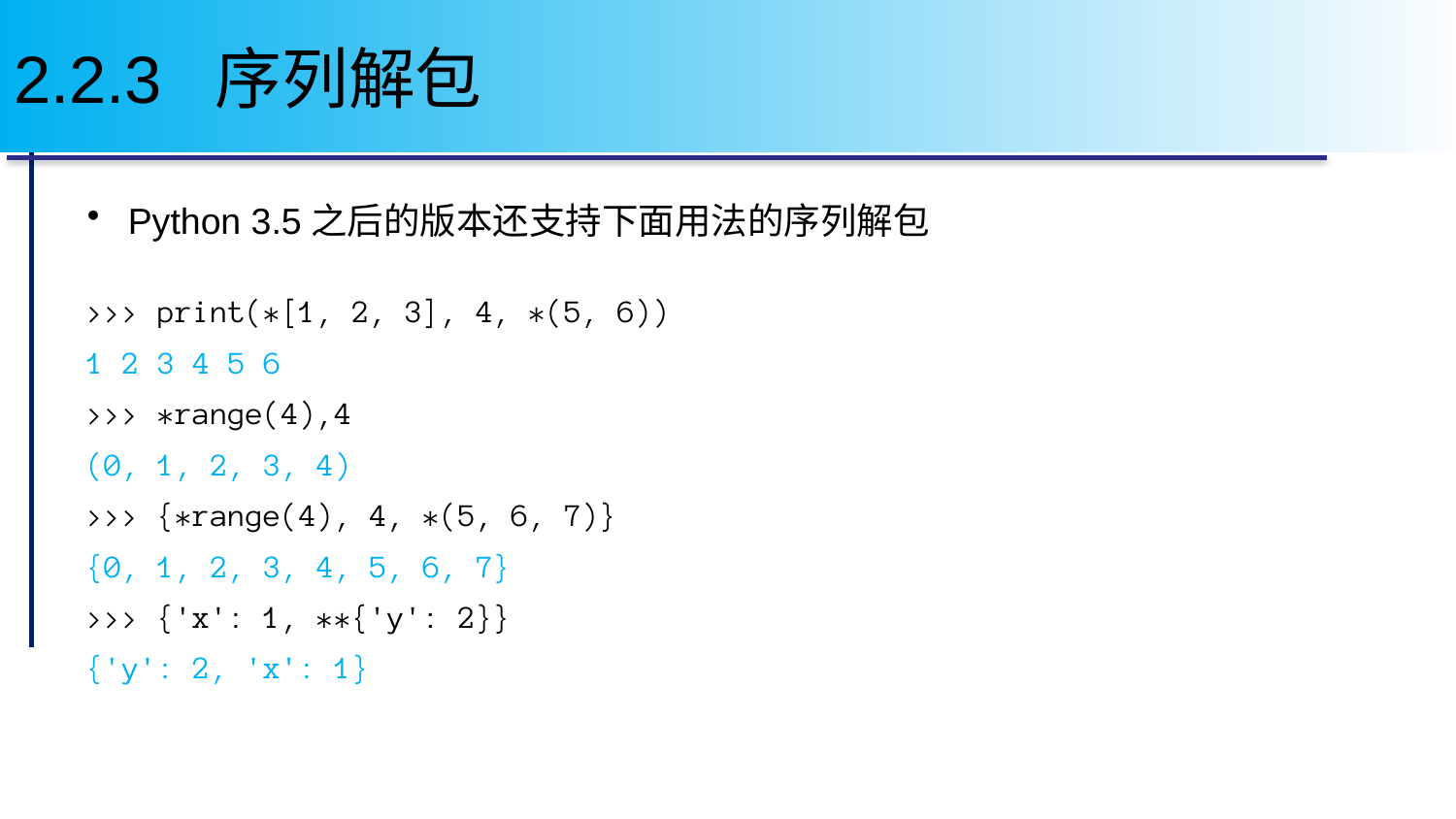

# 2.2.3  序列解包
Python 3.5之后的版本还支持下面用法的序列解包

>>> print(*[1, 2, 3], 4, *(5, 6))
1 2 3 4 5 6
>>> *range(4),4
(0, 1, 2, 3, 4)
>>> {*range(4), 4, *(5, 6, 7)}
{0, 1, 2, 3, 4, 5, 6, 7}
>>> {'x': 1, **{'y': 2}}
{'y': 2, 'x': 1}